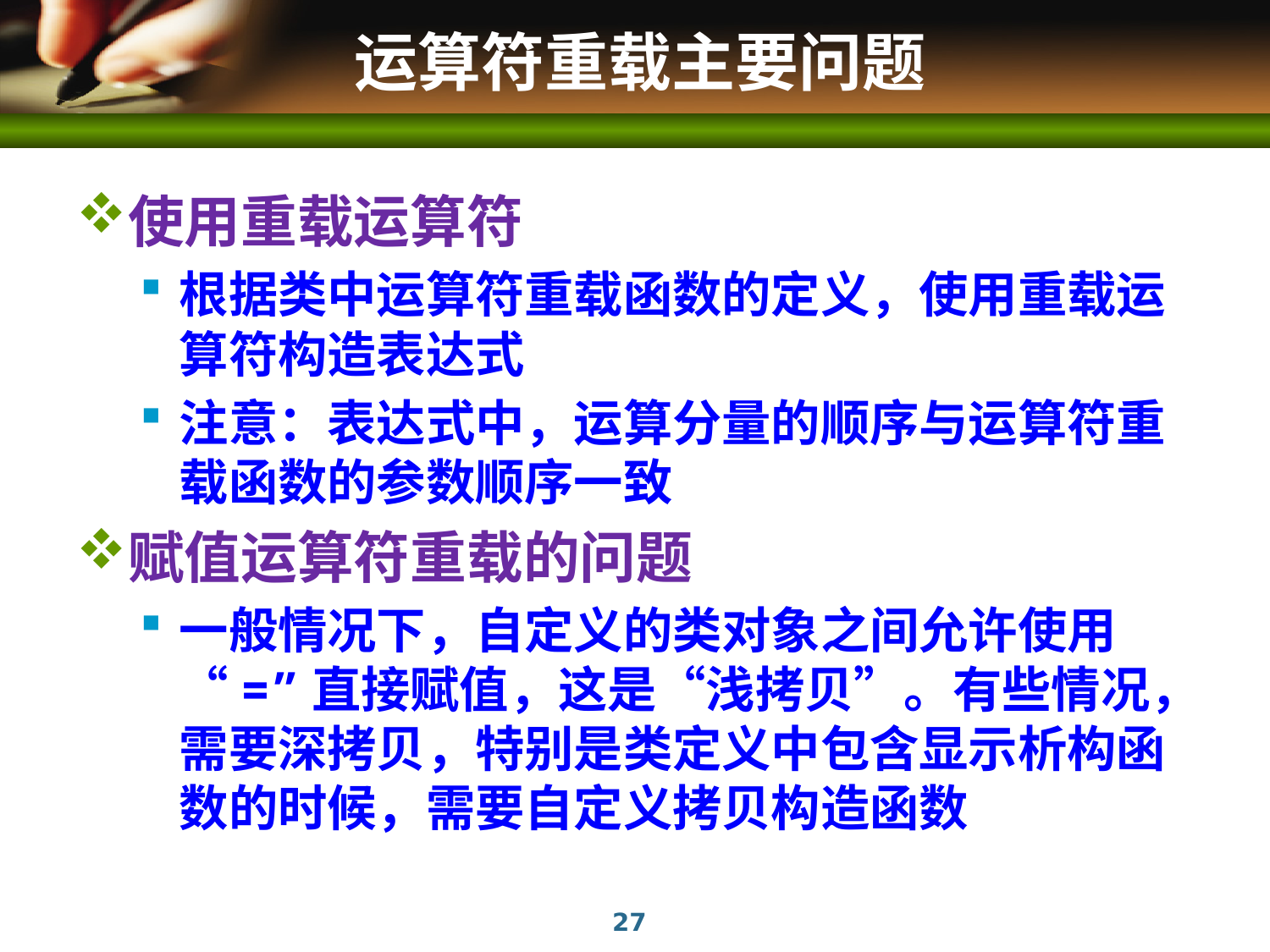

# 运算符重载主要问题
使用重载运算符
根据类中运算符重载函数的定义，使用重载运算符构造表达式
注意：表达式中，运算分量的顺序与运算符重载函数的参数顺序一致
赋值运算符重载的问题
一般情况下，自定义的类对象之间允许使用“=”直接赋值，这是“浅拷贝”。有些情况，需要深拷贝，特别是类定义中包含显示析构函数的时候，需要自定义拷贝构造函数
27